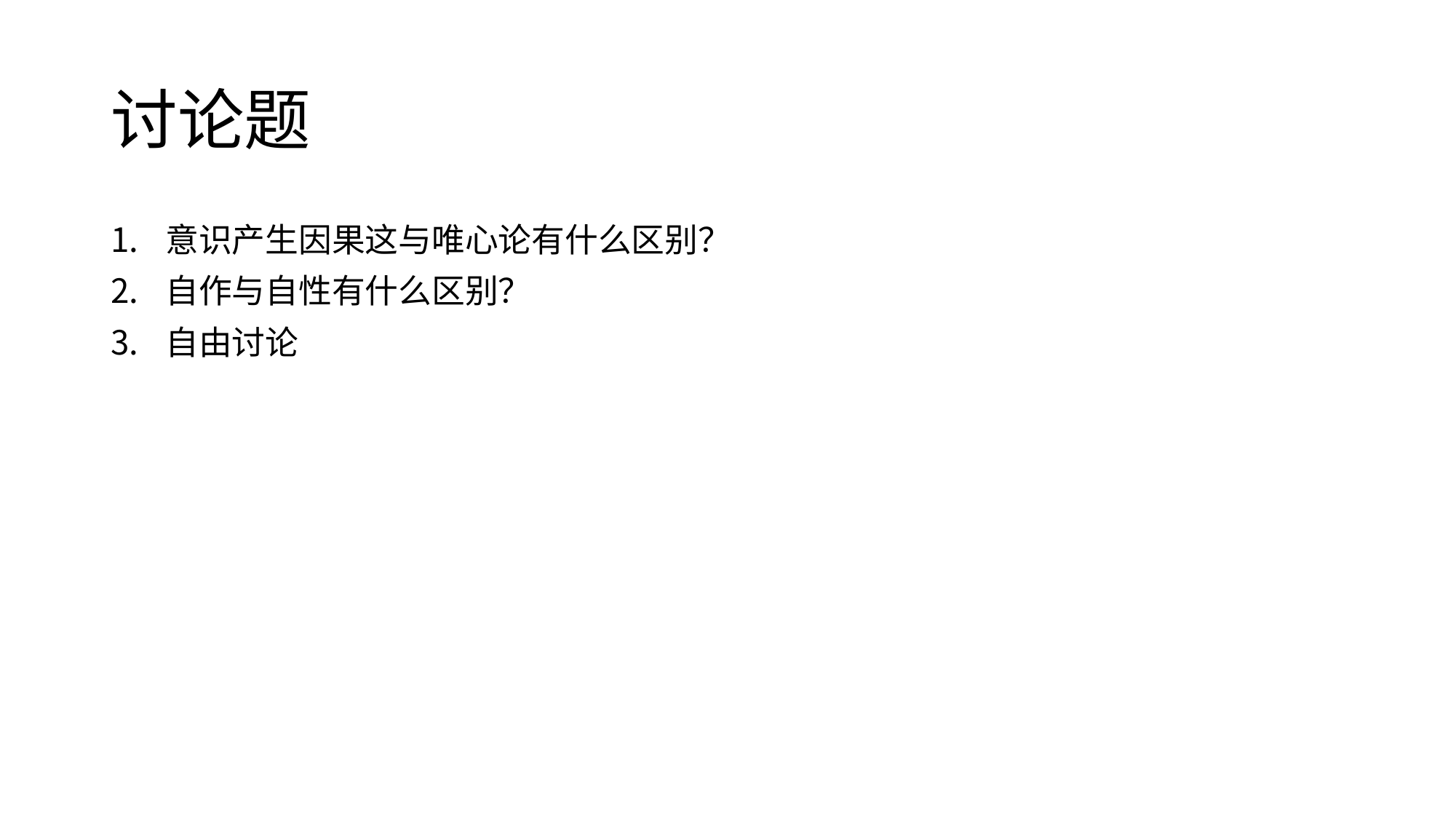

# 讨论题
意识产生因果这与唯心论有什么区别？
自作与自性有什么区别？
自由讨论